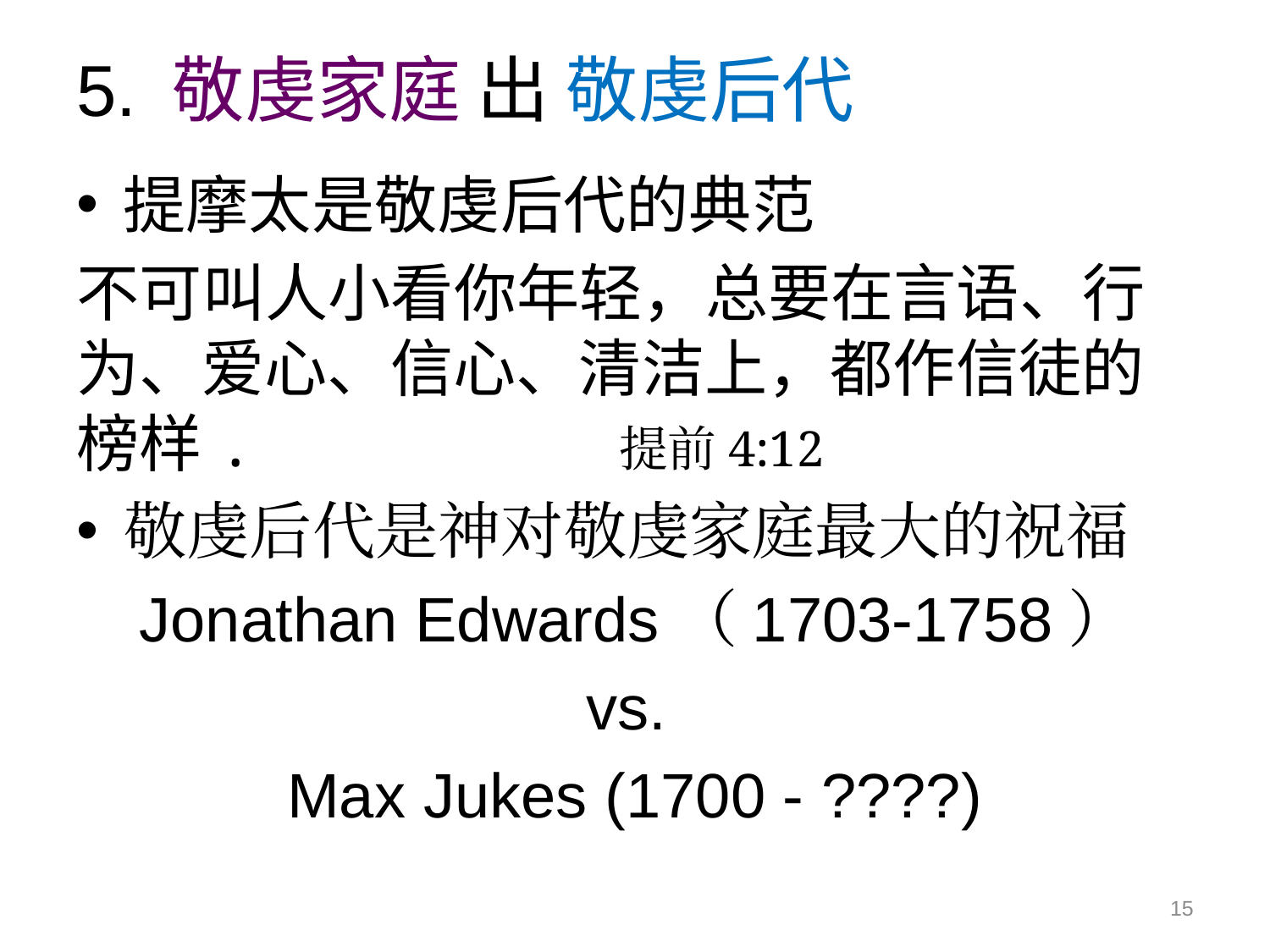

# 5. 敬虔家庭 出 敬虔后代
提摩太是敬虔后代的典范
不可叫人小看你年轻，总要在言语、行为、爱心、信心、清洁上，都作信徒的榜样.   				    提前4:12
敬虔后代是神对敬虔家庭最大的祝福
Jonathan Edwards（1703-1758）
vs.
Max Jukes (1700 - ????)
15